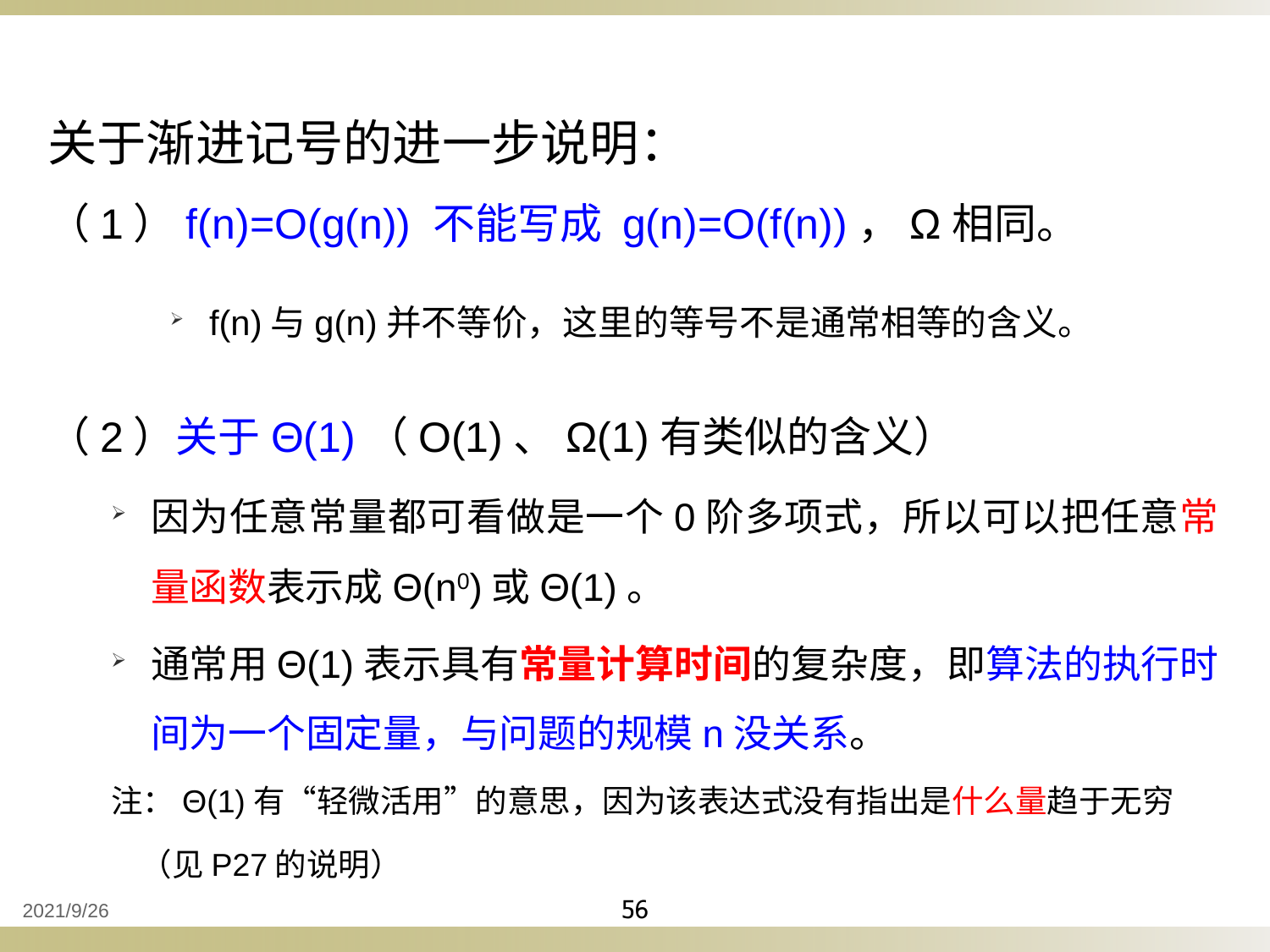

关于渐进记号的进一步说明：
（1）f(n)=O(g(n)) 不能写成 g(n)=O(f(n))，Ω相同。
f(n)与g(n)并不等价，这里的等号不是通常相等的含义。
（2）关于Θ(1)（O(1)、Ω(1)有类似的含义）
因为任意常量都可看做是一个0阶多项式，所以可以把任意常量函数表示成Θ(n0)或Θ(1)。
通常用Θ(1)表示具有常量计算时间的复杂度，即算法的执行时间为一个固定量，与问题的规模n没关系。
注：Θ(1)有“轻微活用”的意思，因为该表达式没有指出是什么量趋于无穷
   （见P27的说明）

2021/9/26
56